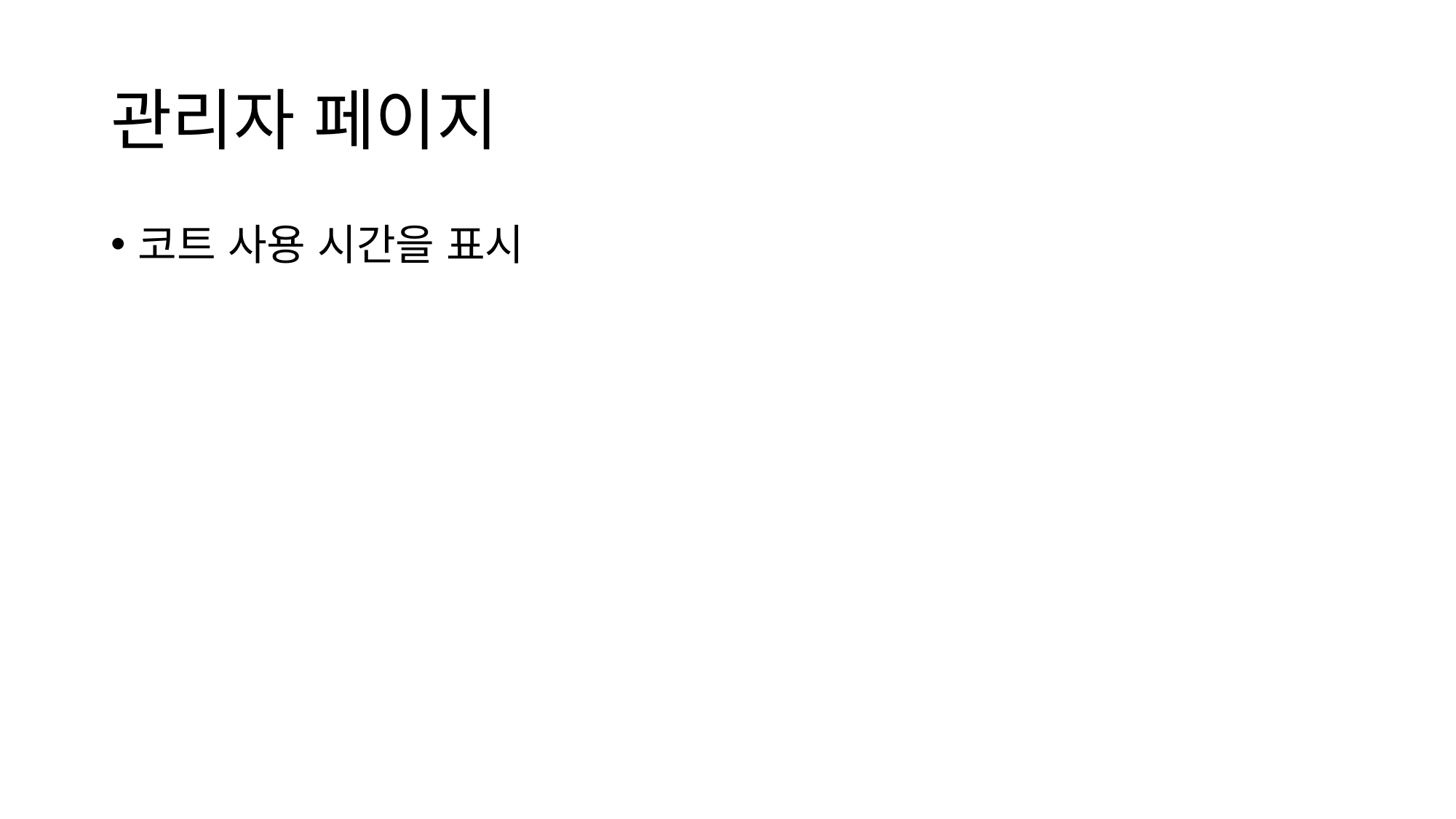

# 관리자 페이지
코트 사용 시간을 표시